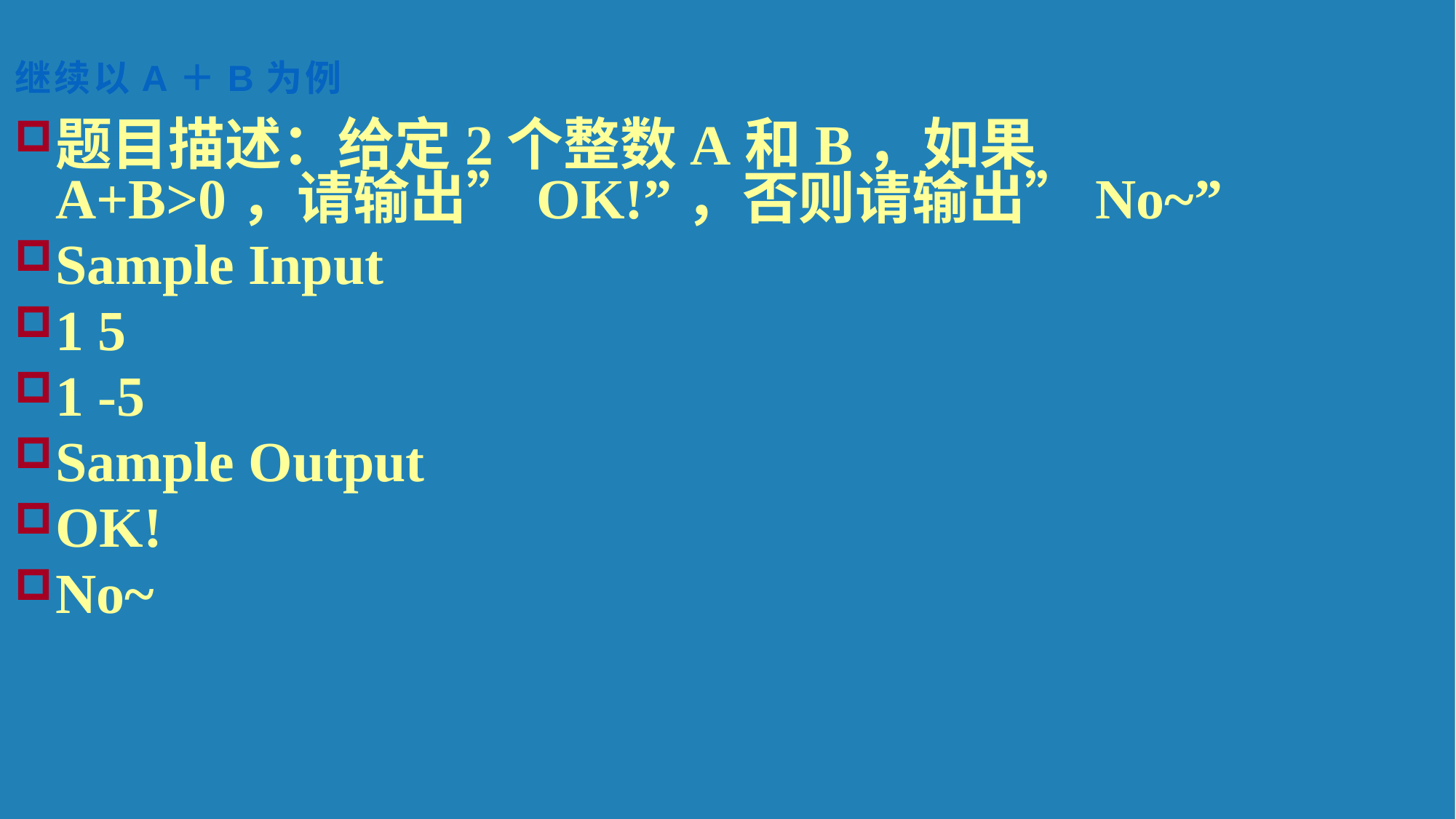

继续以A＋B为例
题目描述：给定2个整数A和B，如果A+B>0，请输出”OK!”，否则请输出”No~”
Sample Input
1 5
1 -5
Sample Output
OK!
No~

111